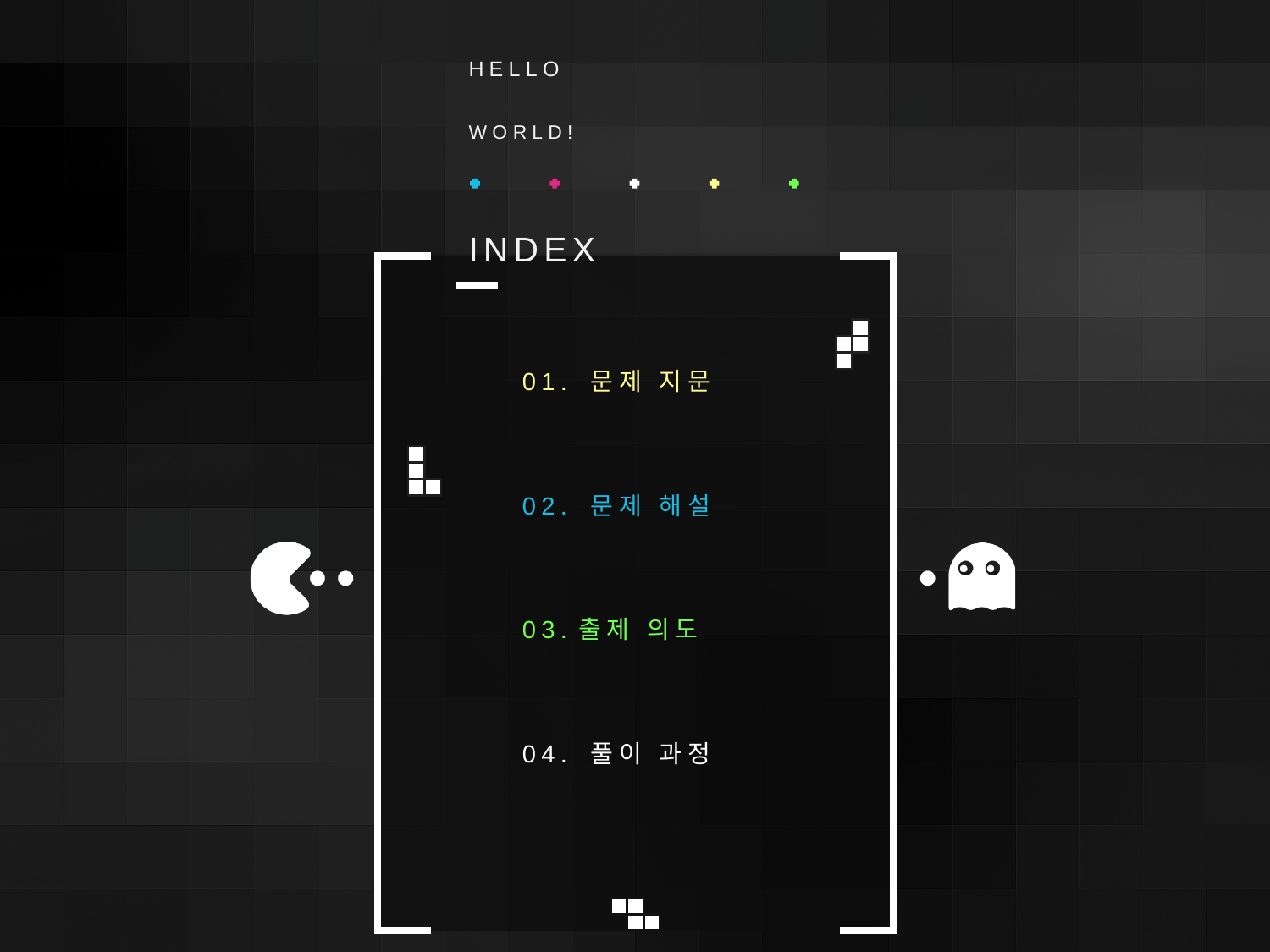

HELLO
WORLD!
INDEX

01. 문제 지문

02. 문제 해설

03.출제 의도

04. 풀이 과정